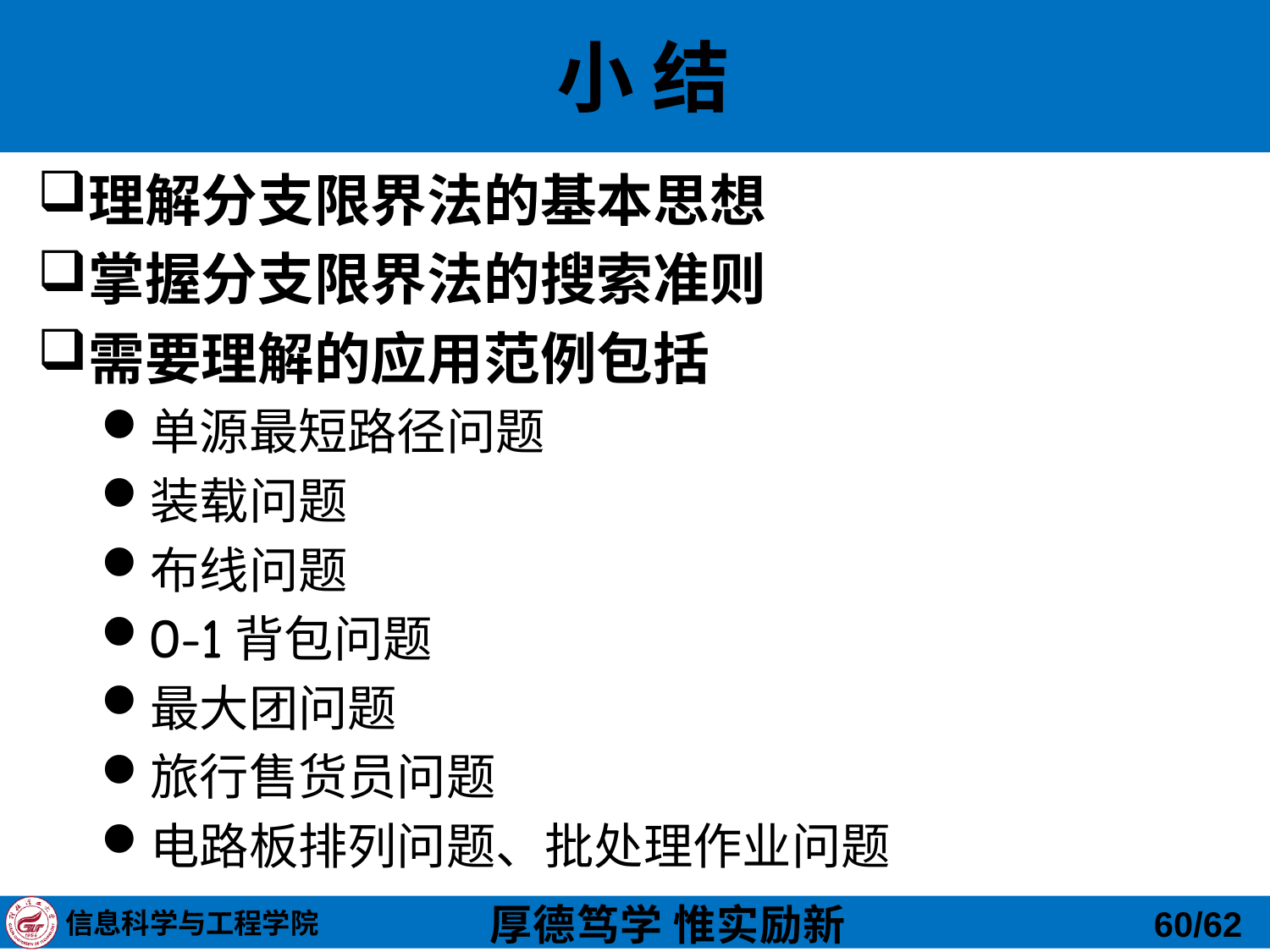

# 小 结
理解分支限界法的基本思想
掌握分支限界法的搜索准则
需要理解的应用范例包括
单源最短路径问题
装载问题
布线问题
0-1背包问题
最大团问题
旅行售货员问题
电路板排列问题、批处理作业问题
60/62